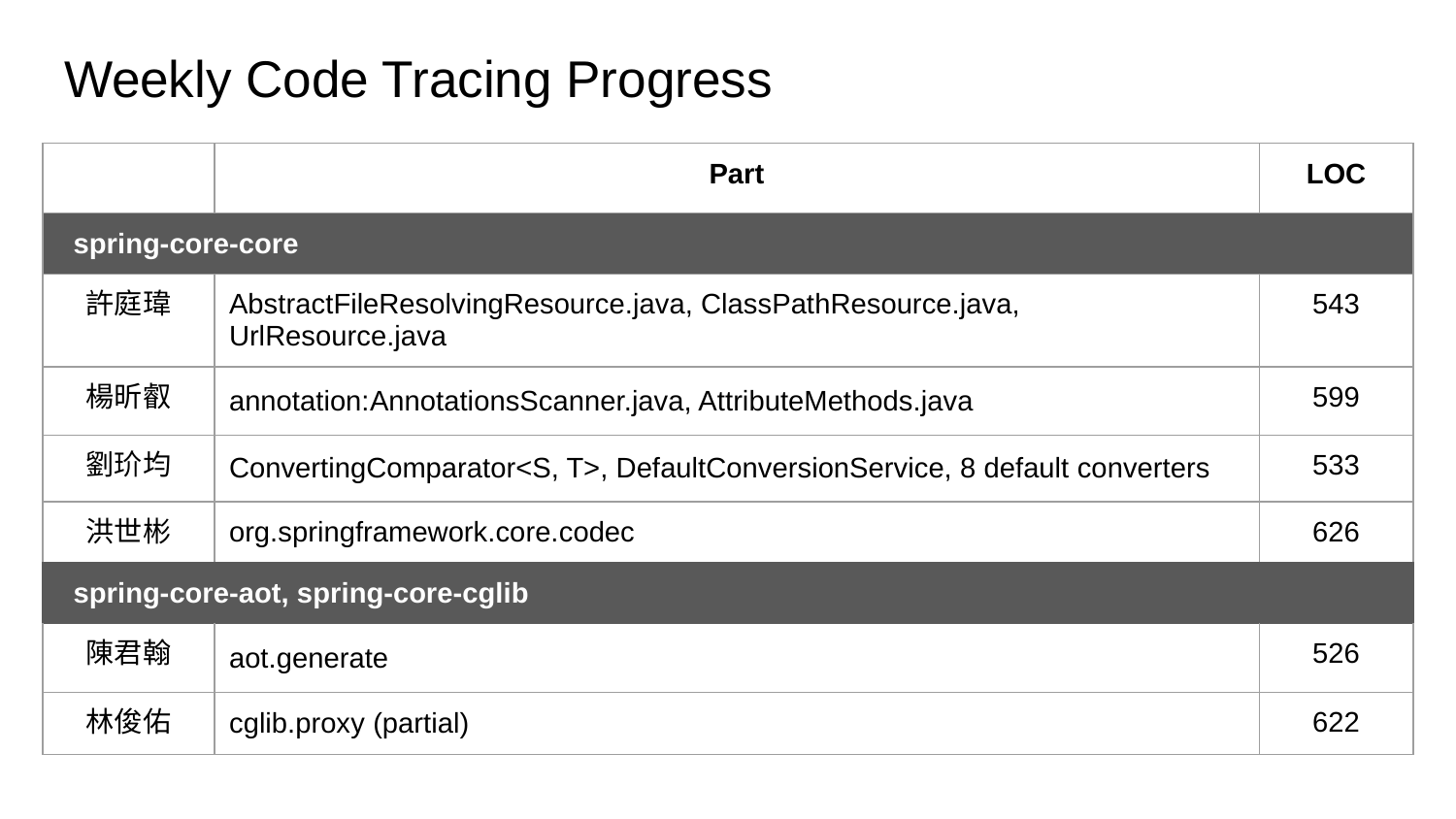

# Weekly Code Tracing Progress
|  | Part | LOC |
| --- | --- | --- |
| spring-core-core |  |  |
| 許庭瑋 | AbstractFileResolvingResource.java, ClassPathResource.java, UrlResource.java | 543 |
| 楊昕叡 | annotation:AnnotationsScanner.java, AttributeMethods.java | 599 |
| 劉玠均 | ConvertingComparator<S, T>, DefaultConversionService, 8 default converters | 533 |
| 洪世彬 | org.springframework.core.codec | 626 |
| spring-core-aot, spring-core-cglib |  |  |
| 陳君翰 | aot.generate | 526 |
| 林俊佑 | cglib.proxy (partial) | 622 |